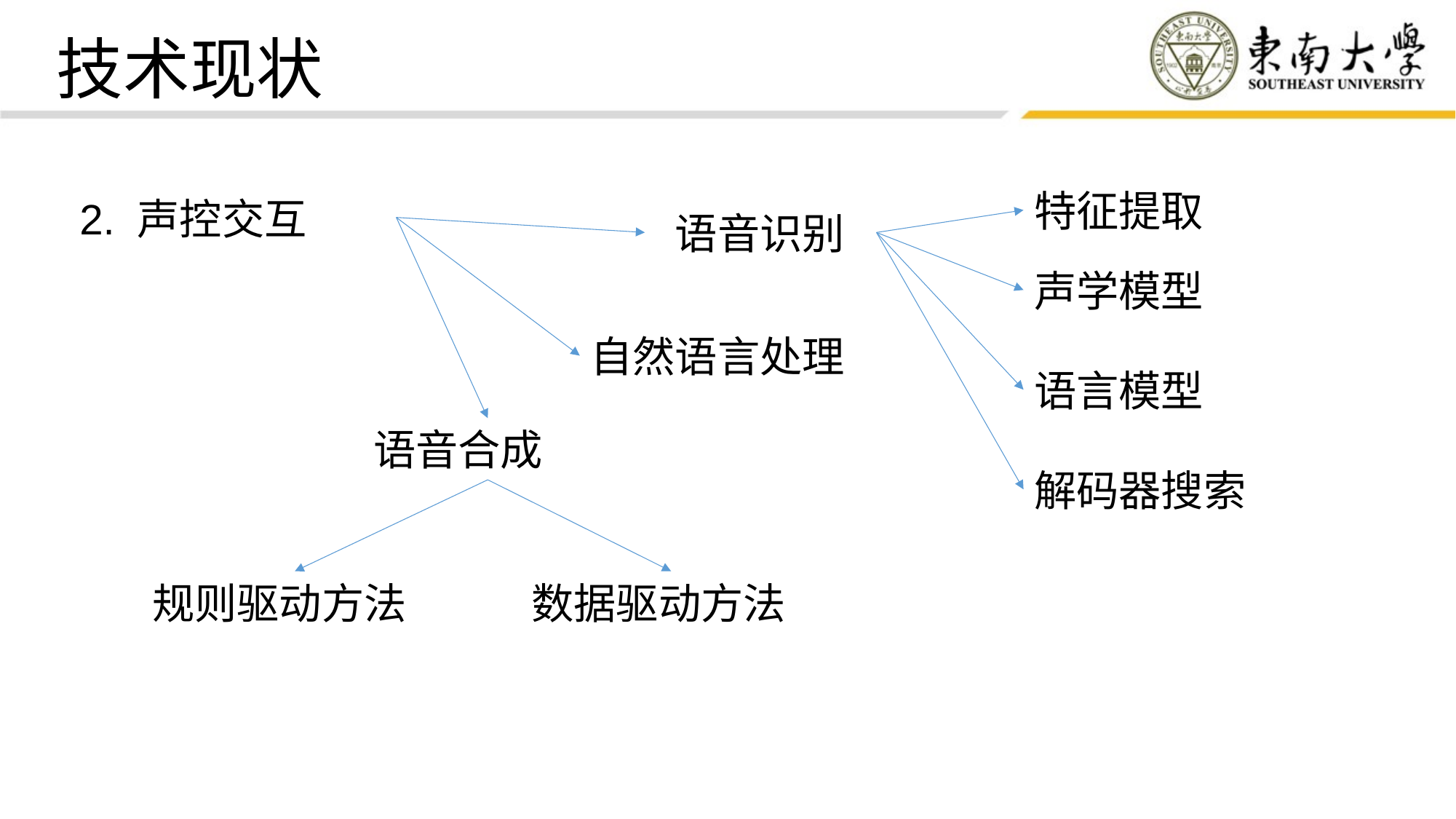

技术现状
2. 声控交互
特征提取
 语音识别
声学模型
自然语言处理
语言模型
   语音合成
解码器搜索
规则驱动方法
数据驱动方法